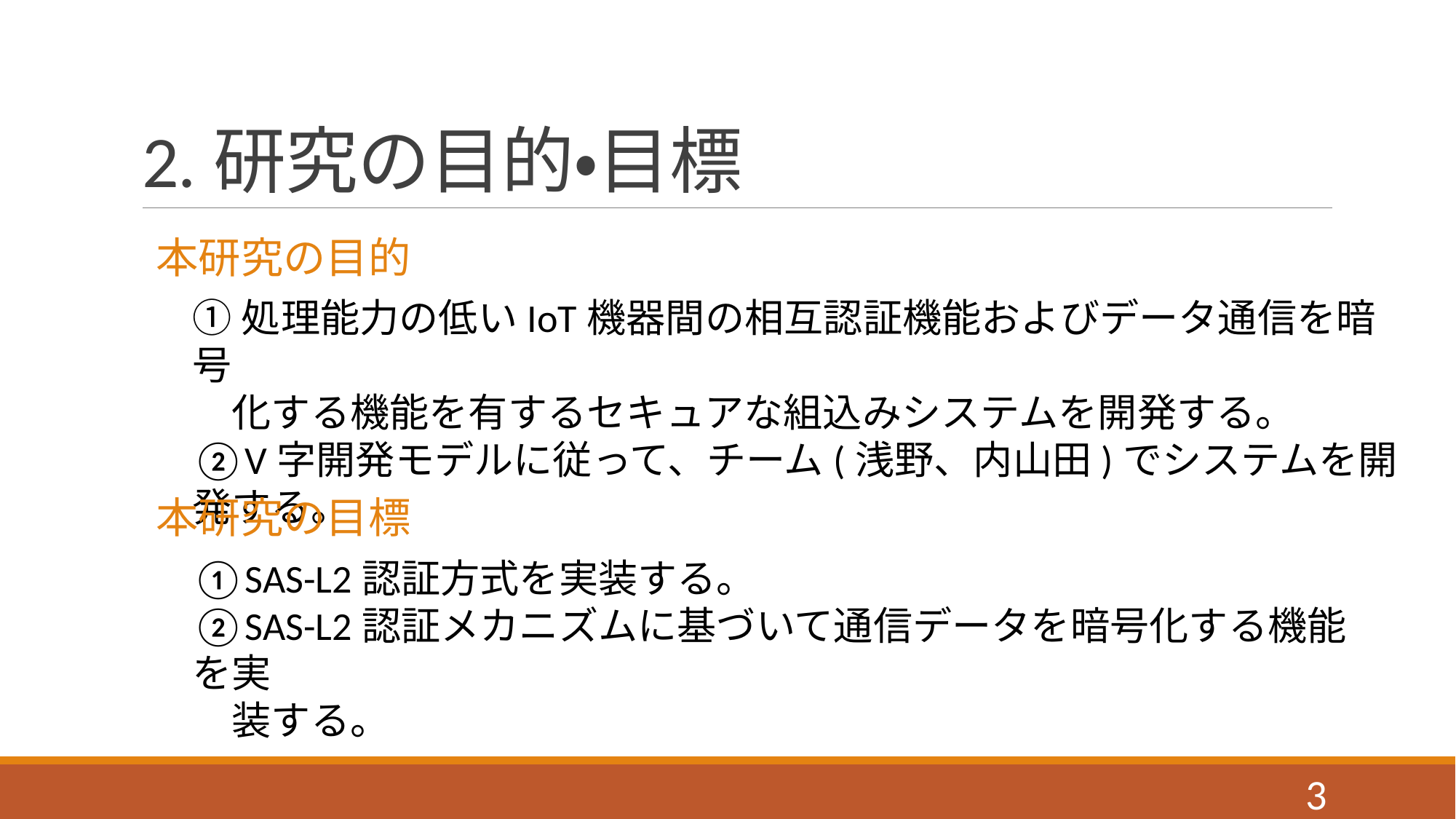

# 2.研究の目的・目標
本研究の目的
①処理能力の低いIoT機器間の相互認証機能およびデータ通信を暗号
　化する機能を有するセキュアな組込みシステムを開発する。
②V字開発モデルに従って、チーム(浅野、内山田)でシステムを開発する。
本研究の目標
①SAS-L2認証方式を実装する。
②SAS-L2認証メカニズムに基づいて通信データを暗号化する機能を実
　装する。
3